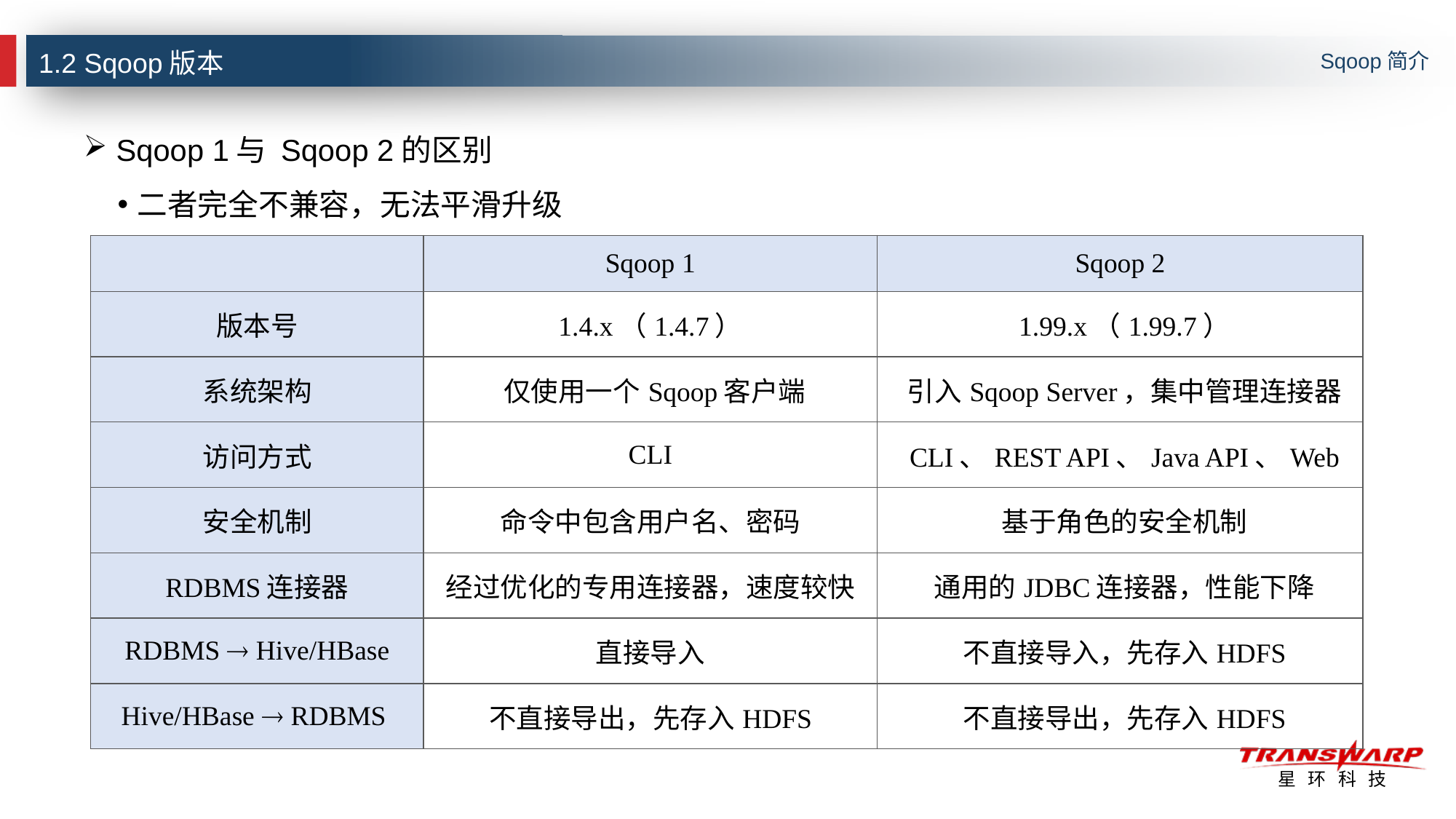

Sqoop简介
# 1.2 Sqoop版本
Sqoop 1与 Sqoop 2的区别
二者完全不兼容，无法平滑升级
|  | Sqoop 1 | Sqoop 2 |
| --- | --- | --- |
| 版本号 | 1.4.x（1.4.7） | 1.99.x（1.99.7） |
| 系统架构 | 仅使用一个Sqoop客户端 | 引入Sqoop Server，集中管理连接器 |
| 访问方式 | CLI | CLI、REST API、Java API、Web |
| 安全机制 | 命令中包含用户名、密码 | 基于角色的安全机制 |
| RDBMS连接器 | 经过优化的专用连接器，速度较快 | 通用的JDBC连接器，性能下降 |
| RDBMS → Hive/HBase | 直接导入 | 不直接导入，先存入HDFS |
| Hive/HBase → RDBMS | 不直接导出，先存入HDFS | 不直接导出，先存入HDFS |